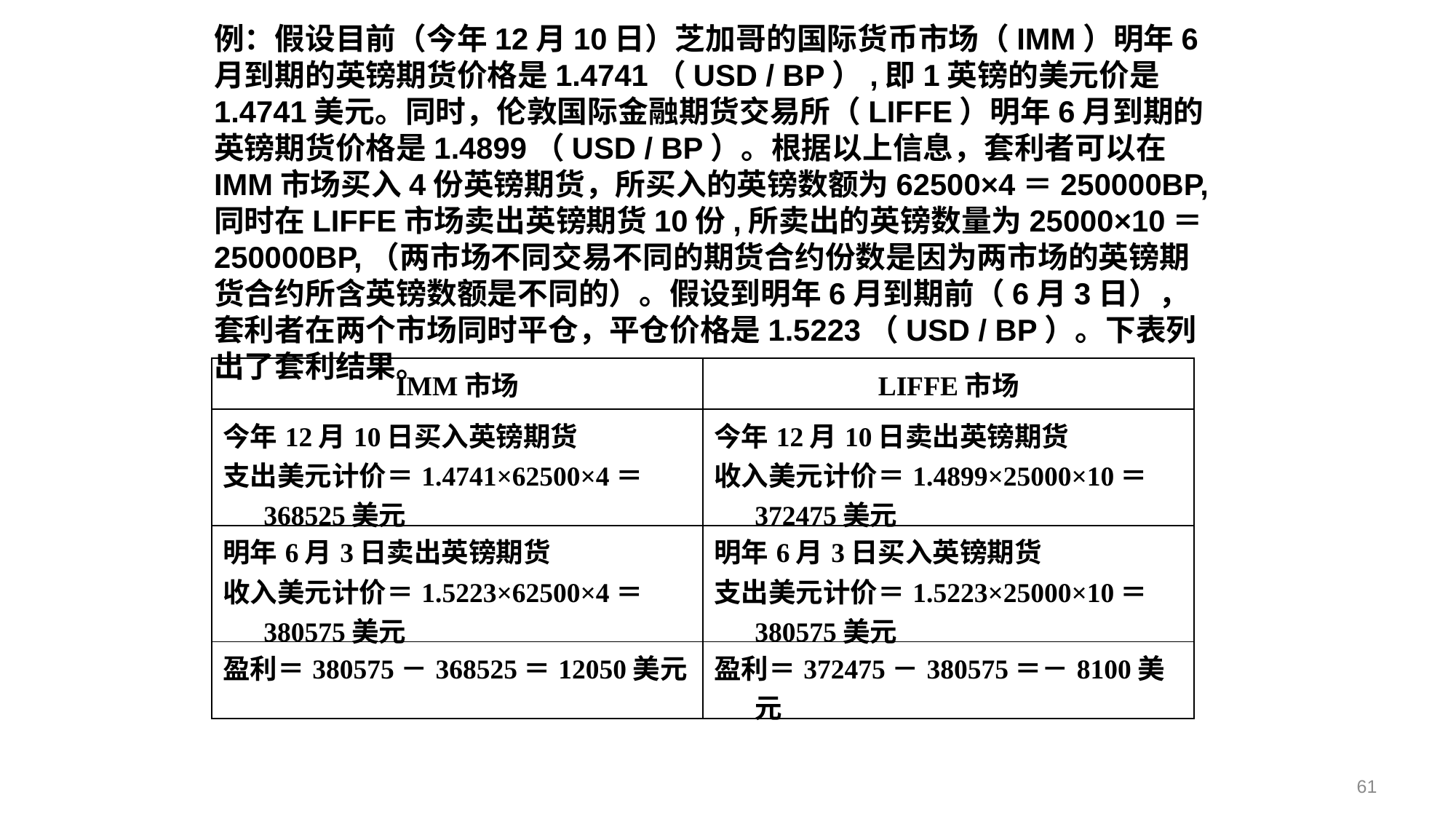

例：假设目前（今年12月10日）芝加哥的国际货币市场（IMM）明年6月到期的英镑期货价格是1.4741（USD / BP）,即1英镑的美元价是1.4741美元。同时，伦敦国际金融期货交易所（LIFFE）明年6月到期的英镑期货价格是1.4899（USD / BP）。根据以上信息，套利者可以在IMM市场买入4份英镑期货，所买入的英镑数额为62500×4＝250000BP,同时在LIFFE市场卖出英镑期货10份,所卖出的英镑数量为25000×10＝250000BP,（两市场不同交易不同的期货合约份数是因为两市场的英镑期货合约所含英镑数额是不同的）。假设到明年6月到期前（6月3日），套利者在两个市场同时平仓，平仓价格是1.5223（USD / BP）。下表列出了套利结果。
| IMM市场 | LIFFE市场 |
| --- | --- |
| 今年12月10日买入英镑期货 支出美元计价＝1.4741×62500×4＝368525美元 | 今年12月10日卖出英镑期货 收入美元计价＝1.4899×25000×10＝372475美元 |
| 明年6月3日卖出英镑期货 收入美元计价＝1.5223×62500×4＝380575美元 | 明年6月3日买入英镑期货 支出美元计价＝1.5223×25000×10＝380575美元 |
| 盈利＝380575－368525＝12050美元 | 盈利＝372475－380575＝－8100美元 |
61